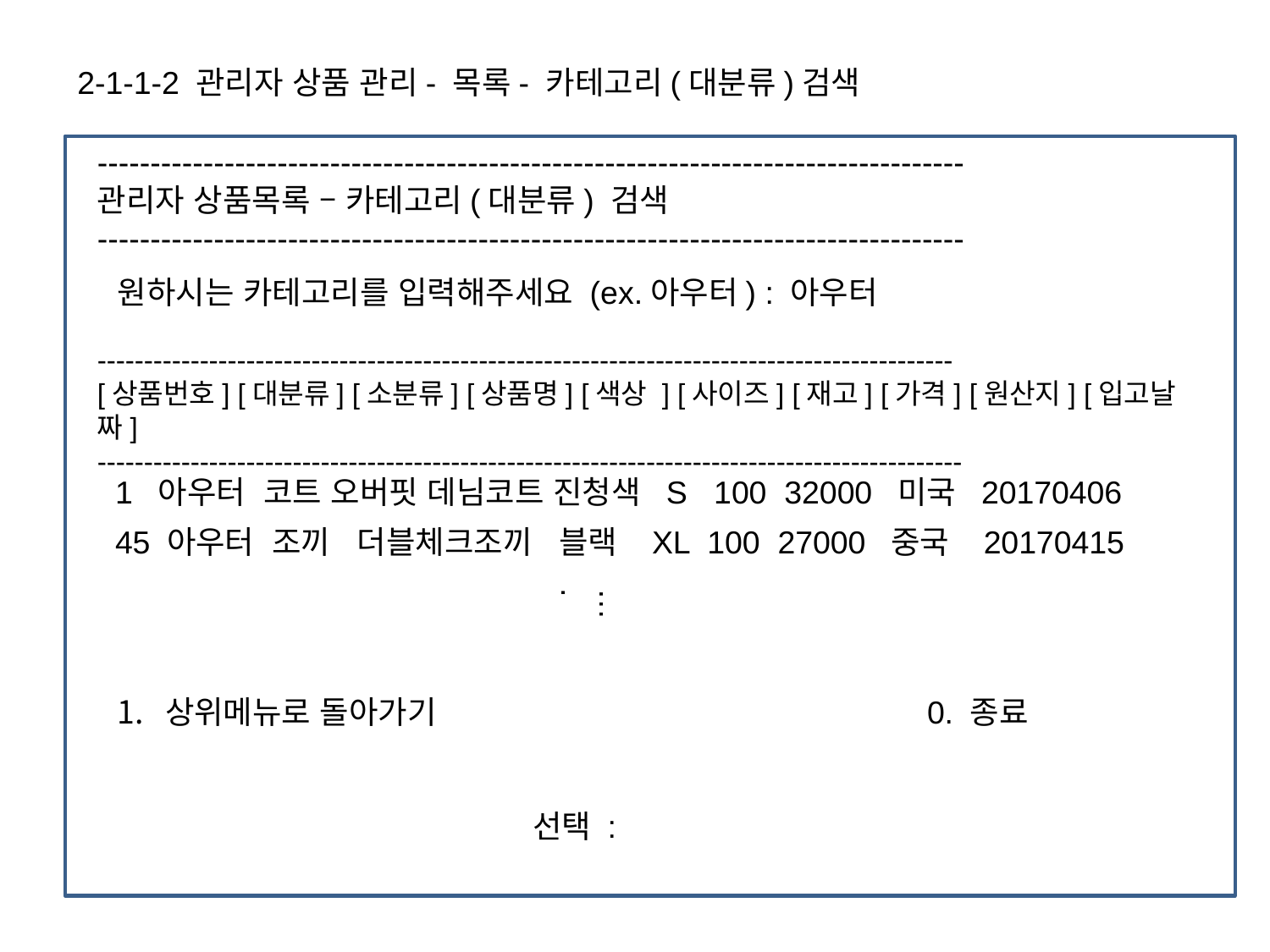

2-1-1-2 관리자 상품 관리- 목록- 카테고리(대분류)검색

----------------------------------------------------------------------------------	           관리자 상품목록 – 카테고리(대분류) 검색
----------------------------------------------------------------------------------
원하시는 카테고리를 입력해주세요 (ex.아우터) : 아우터
--------------------------------------------------------------------------------------------
[상품번호] [대분류] [소분류] [상품명] [색상 ] [사이즈] [재고] [가격] [원산지] [입고날짜]
---------------------------------------------------------------------------------------------
  1  아우터  코트 오버핏 데님코트 진청색  S   100  32000  미국  20170406
  45 아우터  조끼   더블체크조끼   블랙   XL  100  27000  중국   20170415
….

상위메뉴로 돌아가기				0. 종료

   선택 :